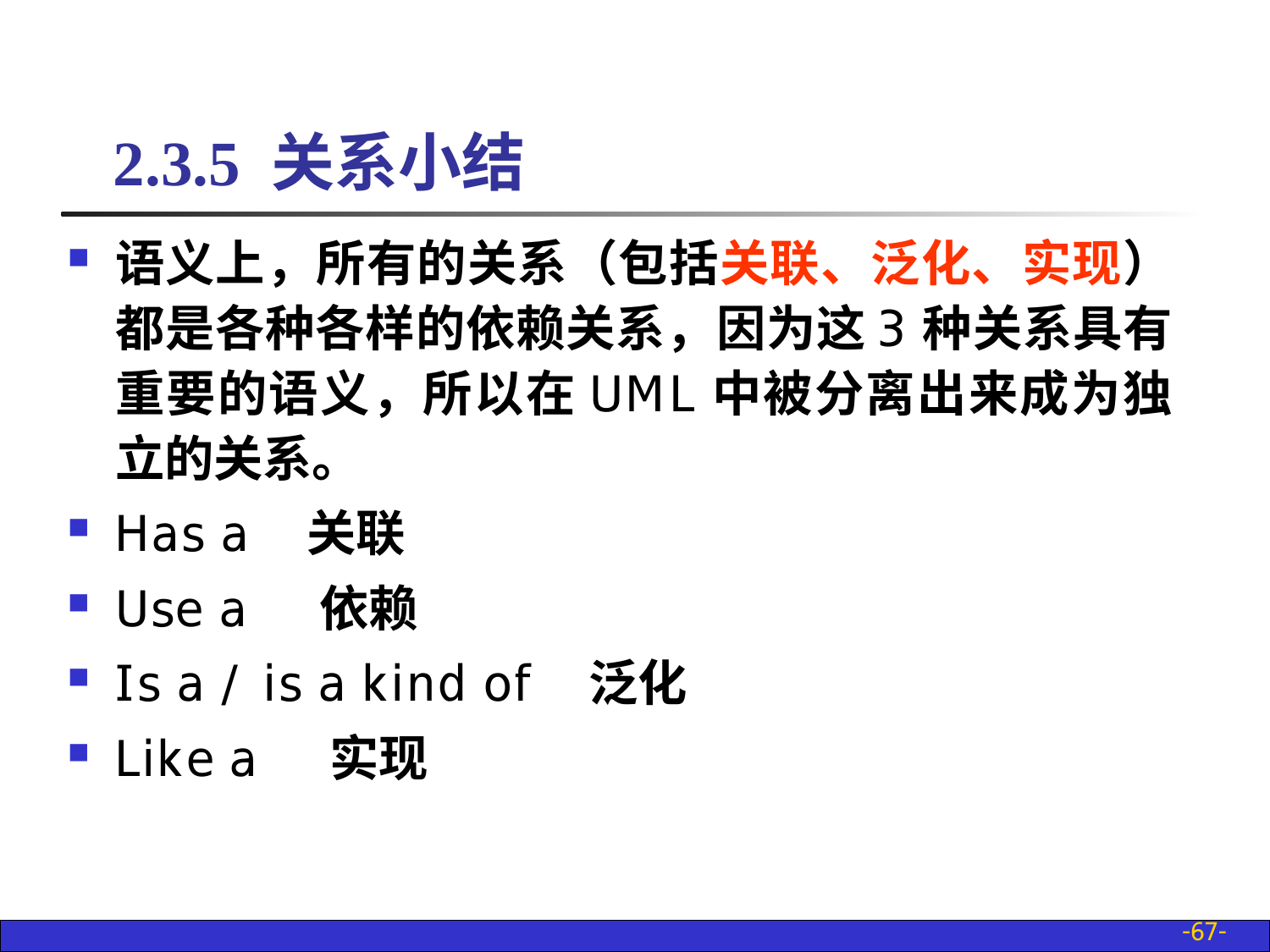

2.3.5 关系小结
语义上，所有的关系（包括关联、泛化、实现）都是各种各样的依赖关系，因为这3种关系具有重要的语义，所以在UML中被分离出来成为独立的关系。
Has a   关联
Use a    依赖
Is a / is a kind of   泛化
Like a    实现
-67-